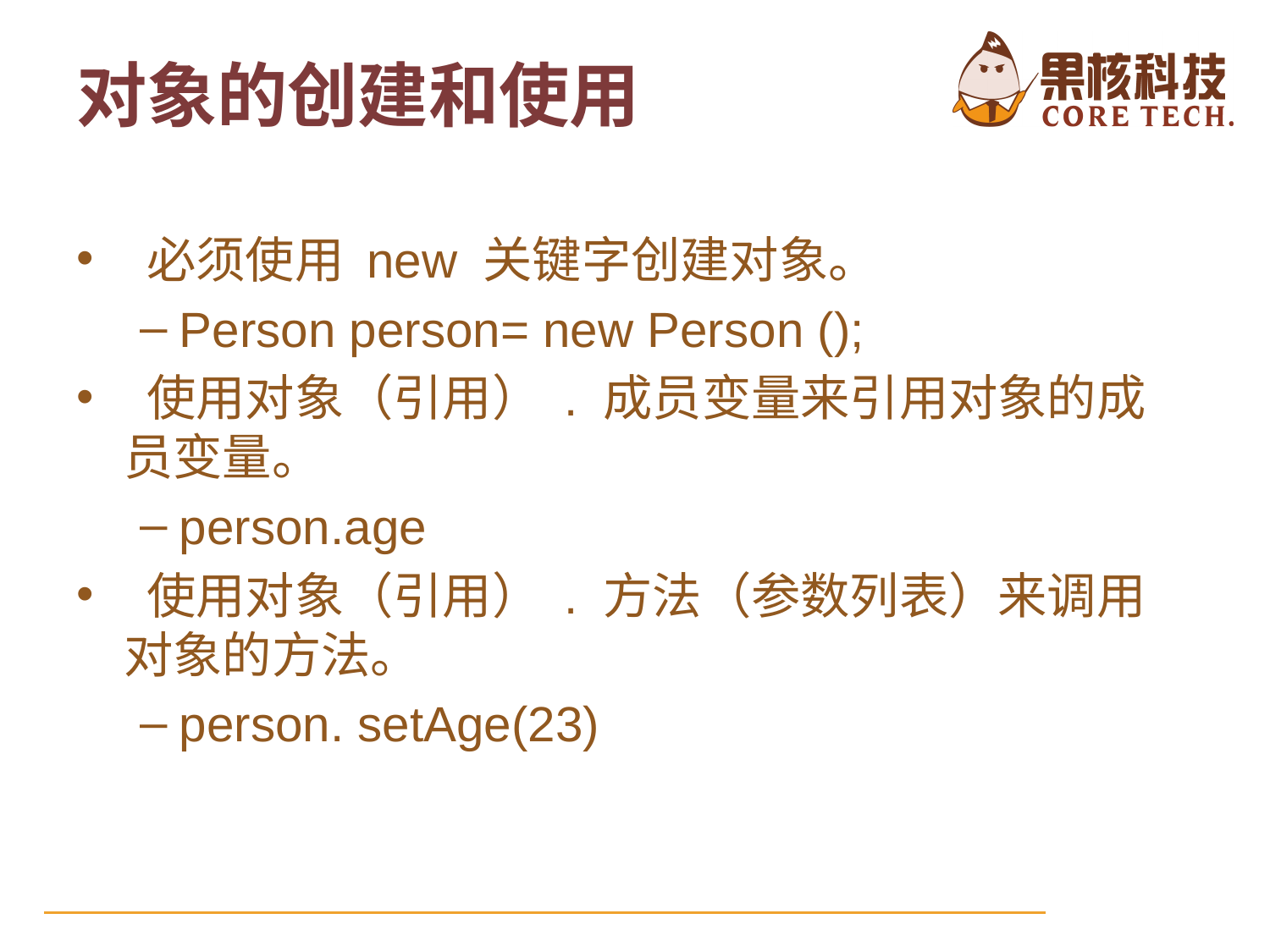

对象的创建和使用
 必须使用 new 关键字创建对象。
Person person= new Person ();
 使用对象（引用） . 成员变量来引用对象的成员变量。
person.age
 使用对象（引用） . 方法（参数列表）来调用对象的方法。
person. setAge(23)